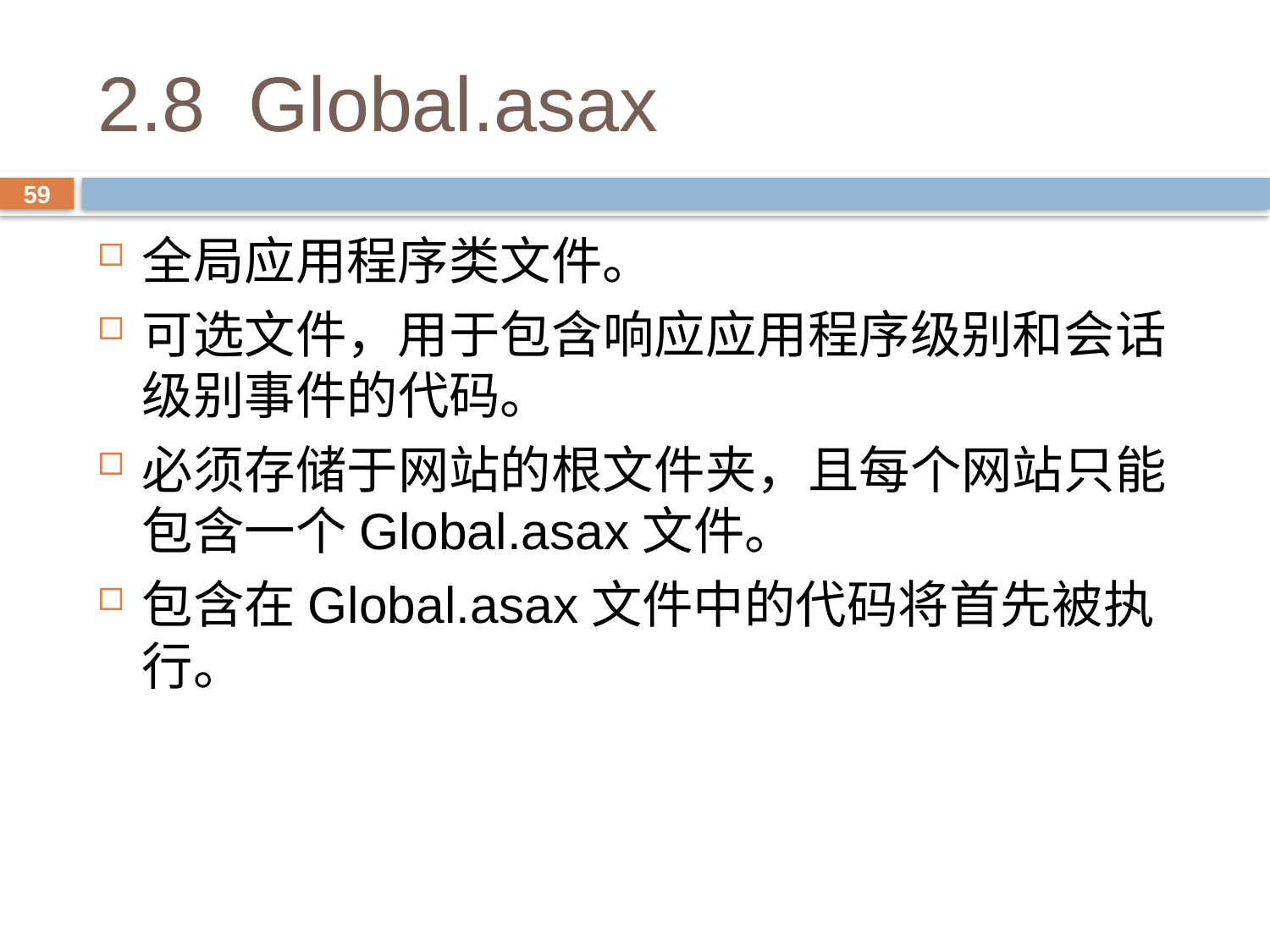

# 2.8  Global.asax
59
全局应用程序类文件。
可选文件，用于包含响应应用程序级别和会话级别事件的代码。
必须存储于网站的根文件夹，且每个网站只能包含一个Global.asax文件。
包含在Global.asax文件中的代码将首先被执行。